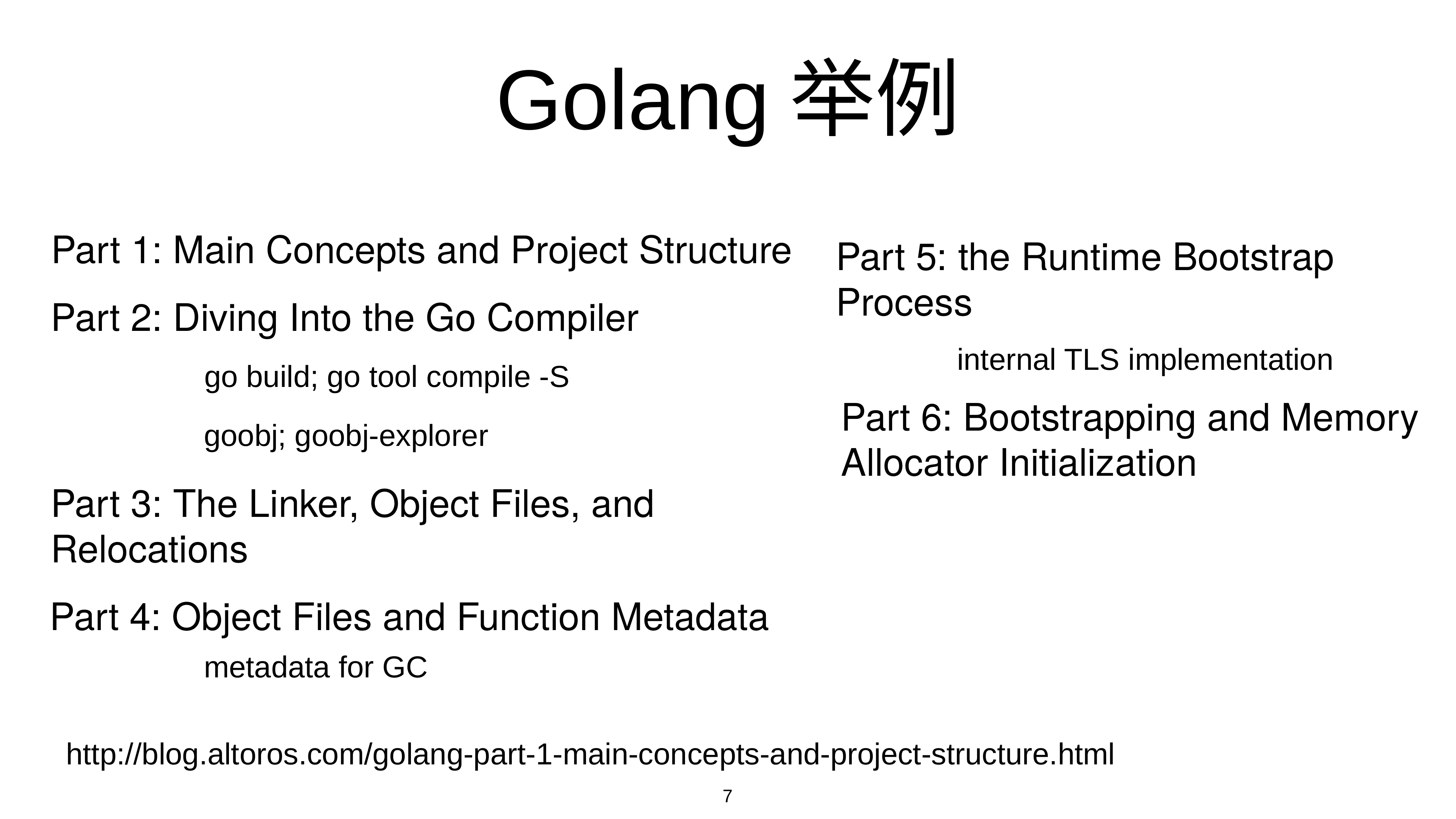

# Golang举例
Part 1: Main Concepts and Project Structure
Part 5: the Runtime Bootstrap Process
Part 2: Diving Into the Go Compiler
internal TLS implementation
go build; go tool compile -S
Part 6: Bootstrapping and Memory Allocator Initialization
goobj; goobj-explorer
Part 3: The Linker, Object Files, and Relocations
Part 4: Object Files and Function Metadata
metadata for GC
http://blog.altoros.com/golang-part-1-main-concepts-and-project-structure.html
7